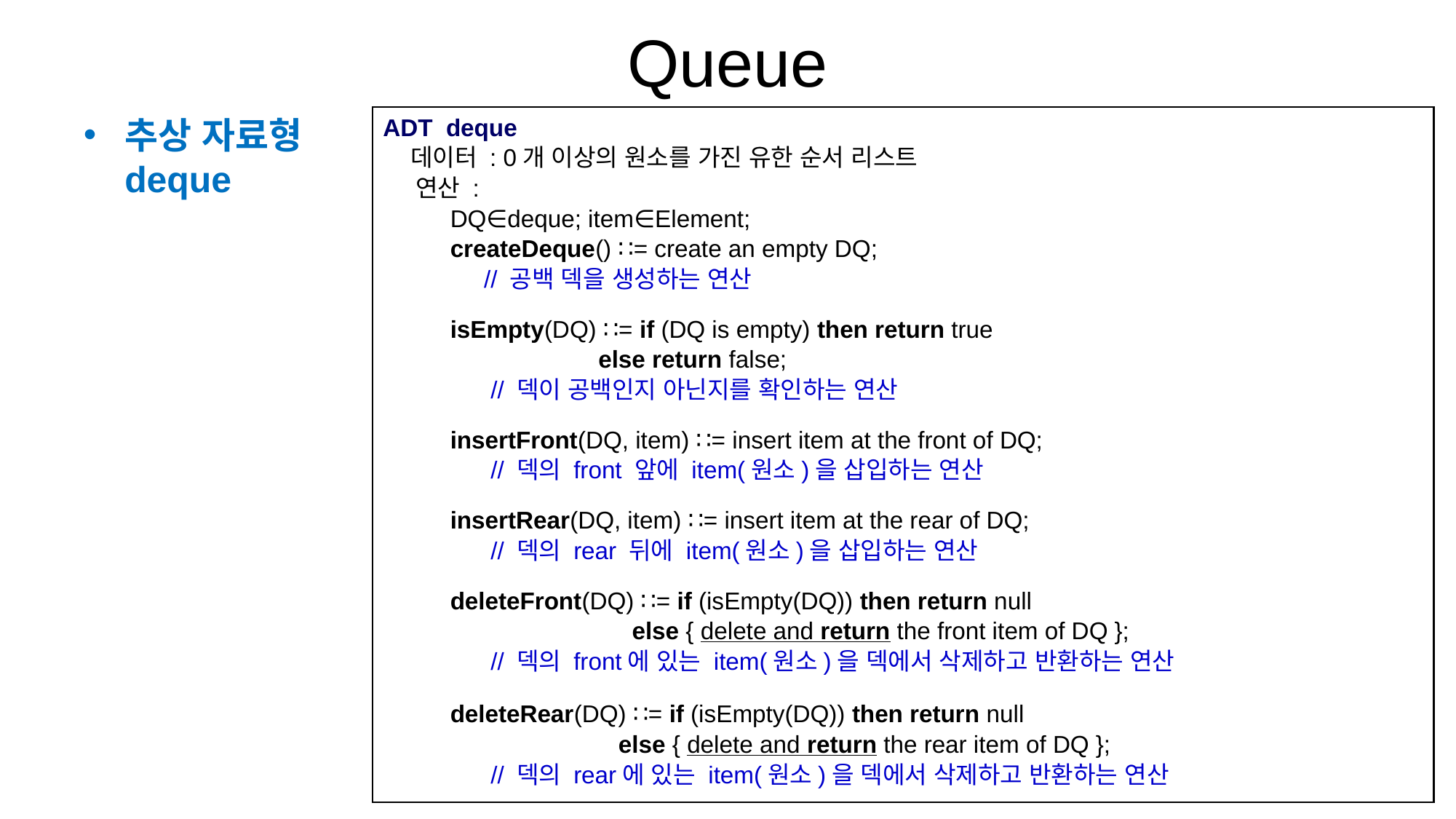

# Queue
추상 자료형 deque
ADT  deque
    데이터 : 0개 이상의 원소를 가진 유한 순서 리스트
    연산 :
          DQ∈deque; item∈Element;
          createDeque() ∷= create an empty DQ;
               // 공백 덱을 생성하는 연산

          isEmpty(DQ) ∷= if (DQ is empty) then return true
                                else return false;
                // 덱이 공백인지 아닌지를 확인하는 연산

          insertFront(DQ, item) ∷= insert item at the front of DQ;
                // 덱의 front 앞에 item(원소)을 삽입하는 연산

          insertRear(DQ, item) ∷= insert item at the rear of DQ;
                // 덱의 rear 뒤에 item(원소)을 삽입하는 연산

          deleteFront(DQ) ∷= if (isEmpty(DQ)) then return null
                                     else { delete and return the front item of DQ };
                // 덱의 front에 있는 item(원소)을 덱에서 삭제하고 반환하는 연산

          deleteRear(DQ) ∷= if (isEmpty(DQ)) then return null
                                   else { delete and return the rear item of DQ };
                // 덱의 rear에 있는 item(원소)을 덱에서 삭제하고 반환하는 연산